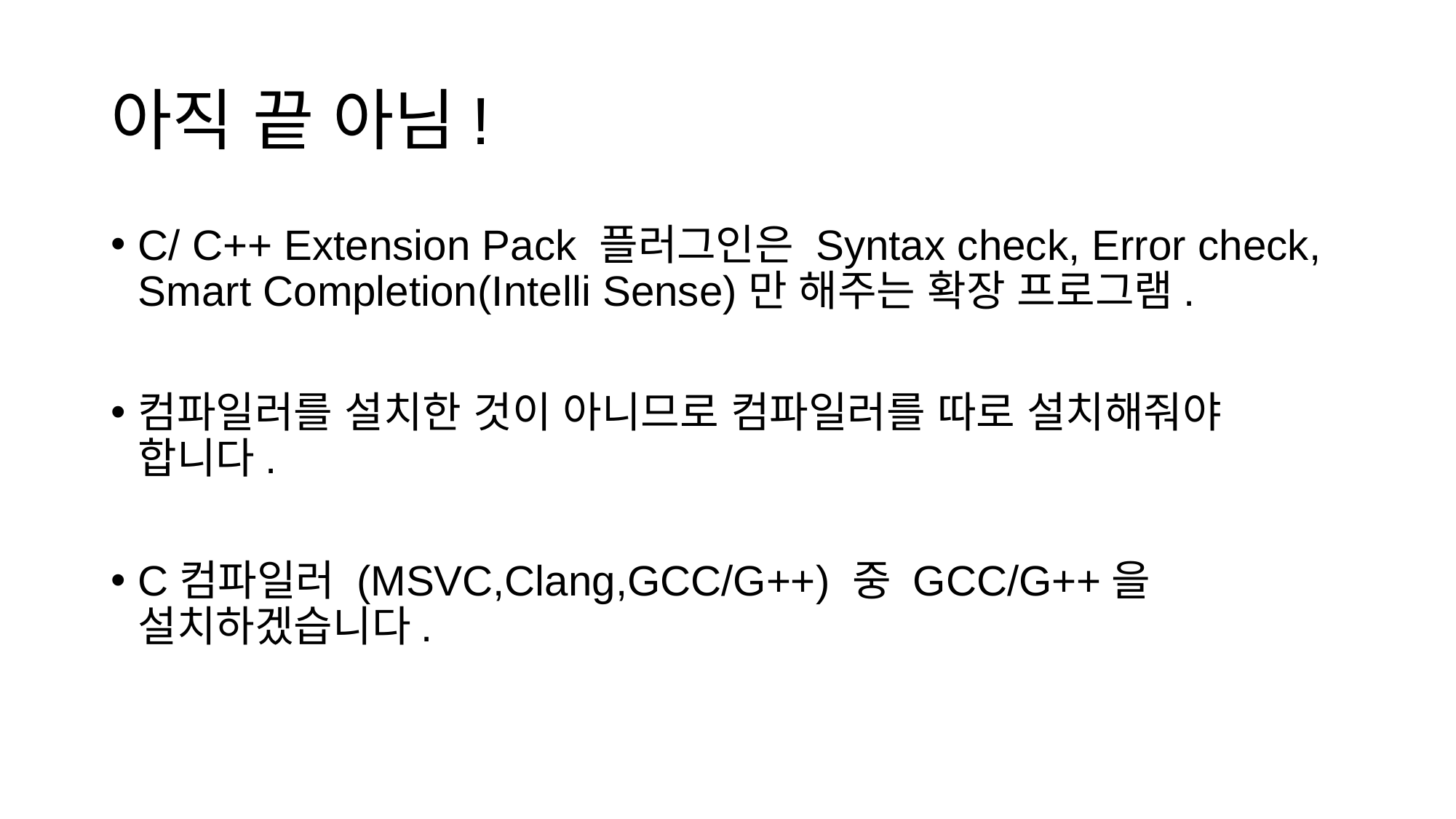

# 아직 끝 아님!
C/ C++ Extension Pack 플러그인은 Syntax check, Error check, Smart Completion(Intelli Sense)만 해주는 확장 프로그램.

컴파일러를 설치한 것이 아니므로 컴파일러를 따로 설치해줘야 합니다.

C컴파일러 (MSVC,Clang,GCC/G++) 중 GCC/G++을 설치하겠습니다.